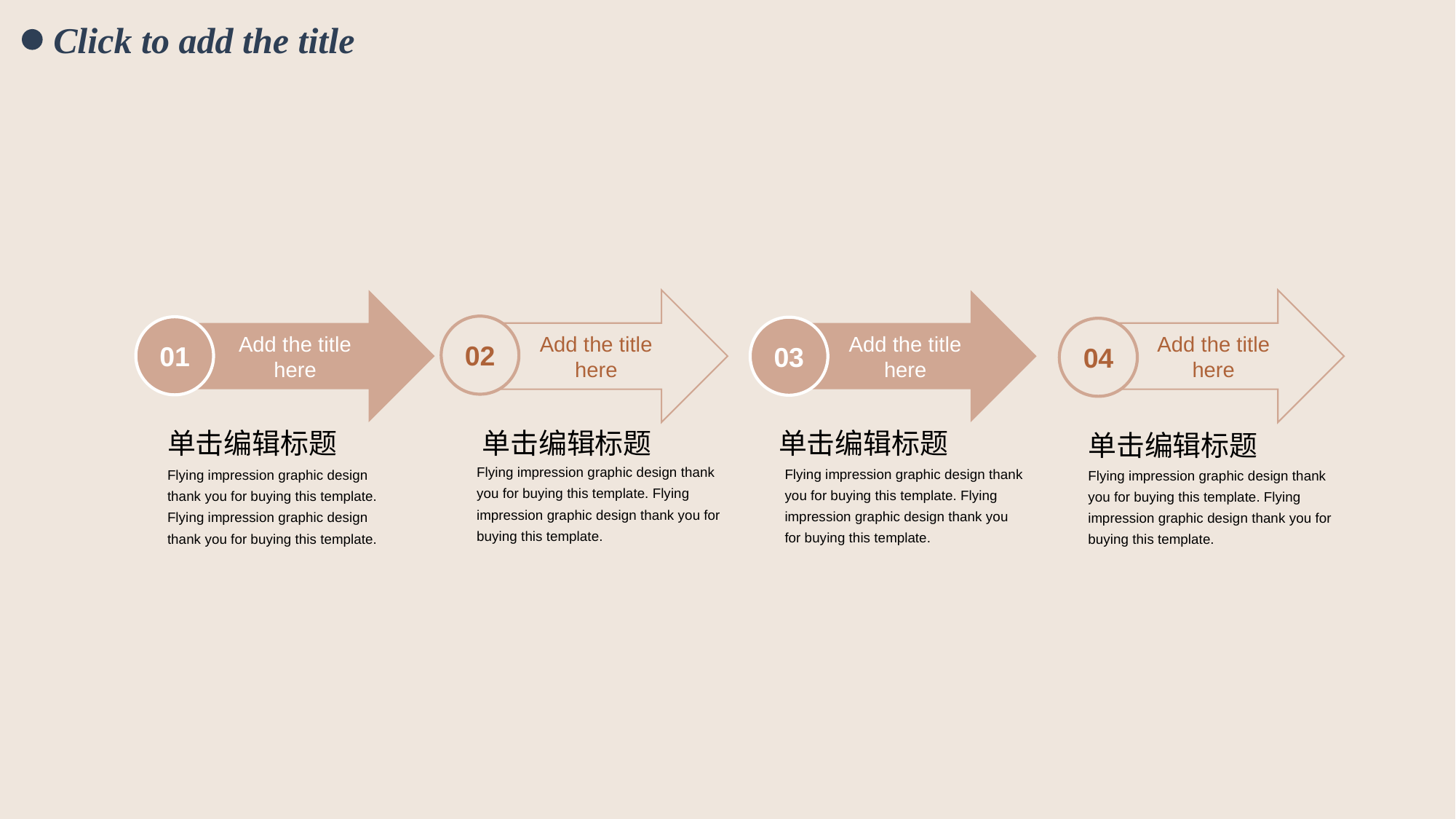

Click to add the title

Add the title here
Add the title here
Add the title here
Add the title here
02
01
03
04
单击编辑标题
单击编辑标题
单击编辑标题
单击编辑标题
Flying impression graphic design thank you for buying this template. Flying impression graphic design thank you for buying this template.

Flying impression graphic design thank you for buying this template. Flying impression graphic design thank you for buying this template.

Flying impression graphic design thank you for buying this template. Flying impression graphic design thank you for buying this template.

Flying impression graphic design thank you for buying this template. Flying impression graphic design thank you for buying this template.